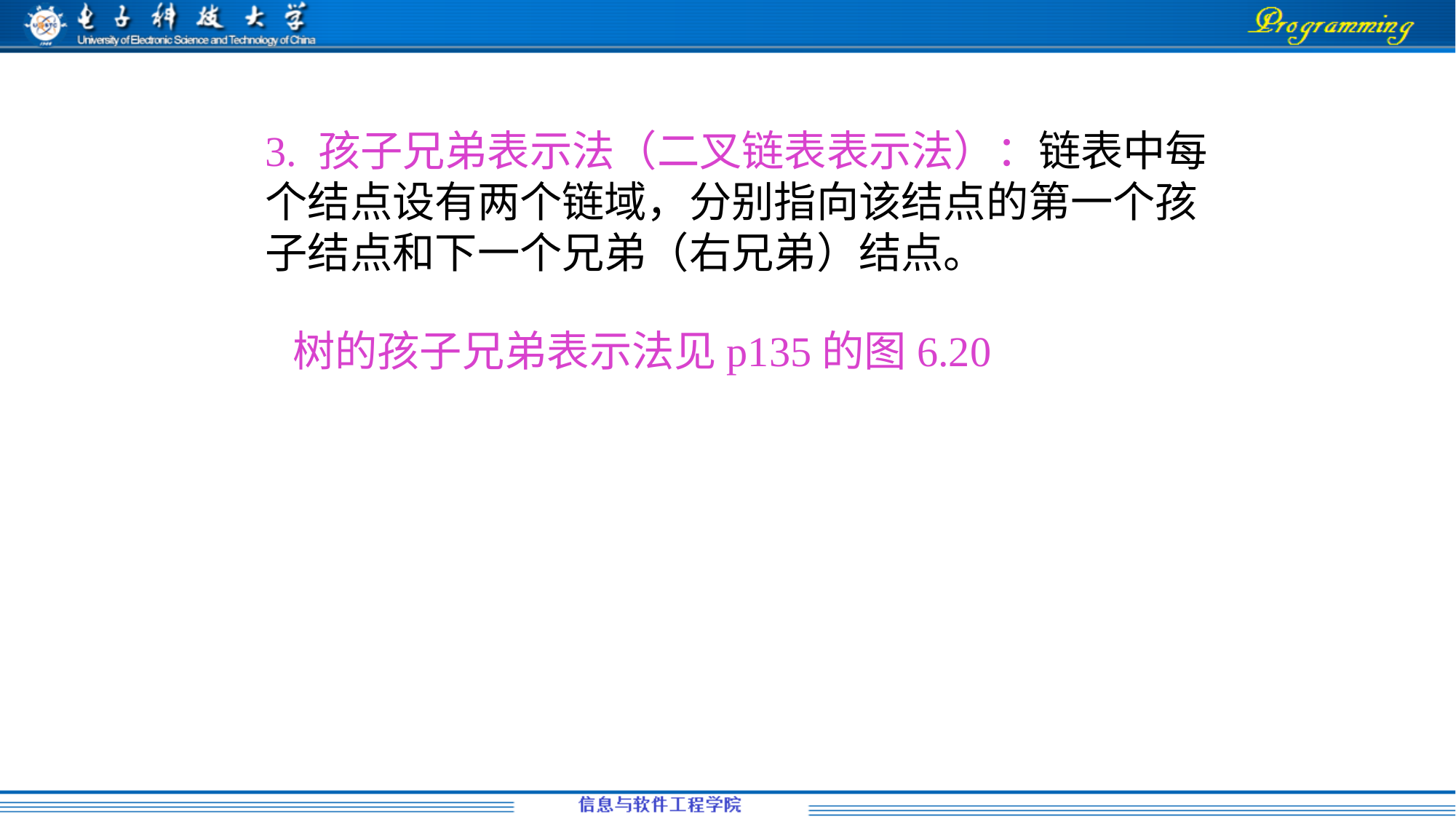

3. 孩子兄弟表示法（二叉链表表示法）：链表中每个结点设有两个链域，分别指向该结点的第一个孩子结点和下一个兄弟（右兄弟）结点。
树的孩子兄弟表示法见p135的图6.20